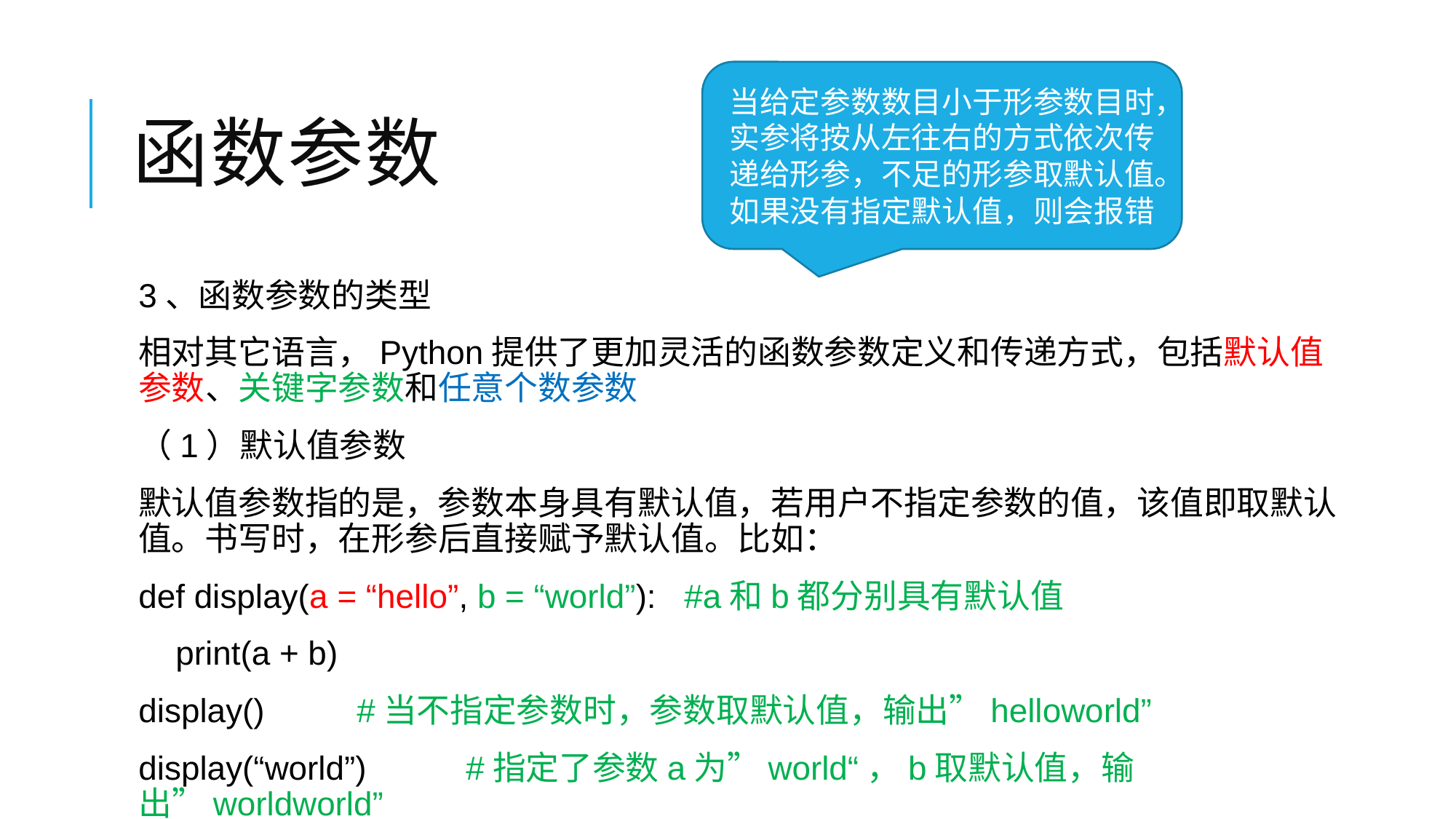

当给定参数数目小于形参数目时，实参将按从左往右的方式依次传递给形参，不足的形参取默认值。如果没有指定默认值，则会报错
# 函数参数
3、函数参数的类型
相对其它语言，Python提供了更加灵活的函数参数定义和传递方式，包括默认值参数、关键字参数和任意个数参数
（1）默认值参数
默认值参数指的是，参数本身具有默认值，若用户不指定参数的值，该值即取默认值。书写时，在形参后直接赋予默认值。比如：
def display(a = “hello”, b = “world”):	#a和b都分别具有默认值
    print(a + b)
display()	#当不指定参数时，参数取默认值，输出”helloworld”
display(“world”)	#指定了参数a为”world“，b取默认值，输出”worldworld”